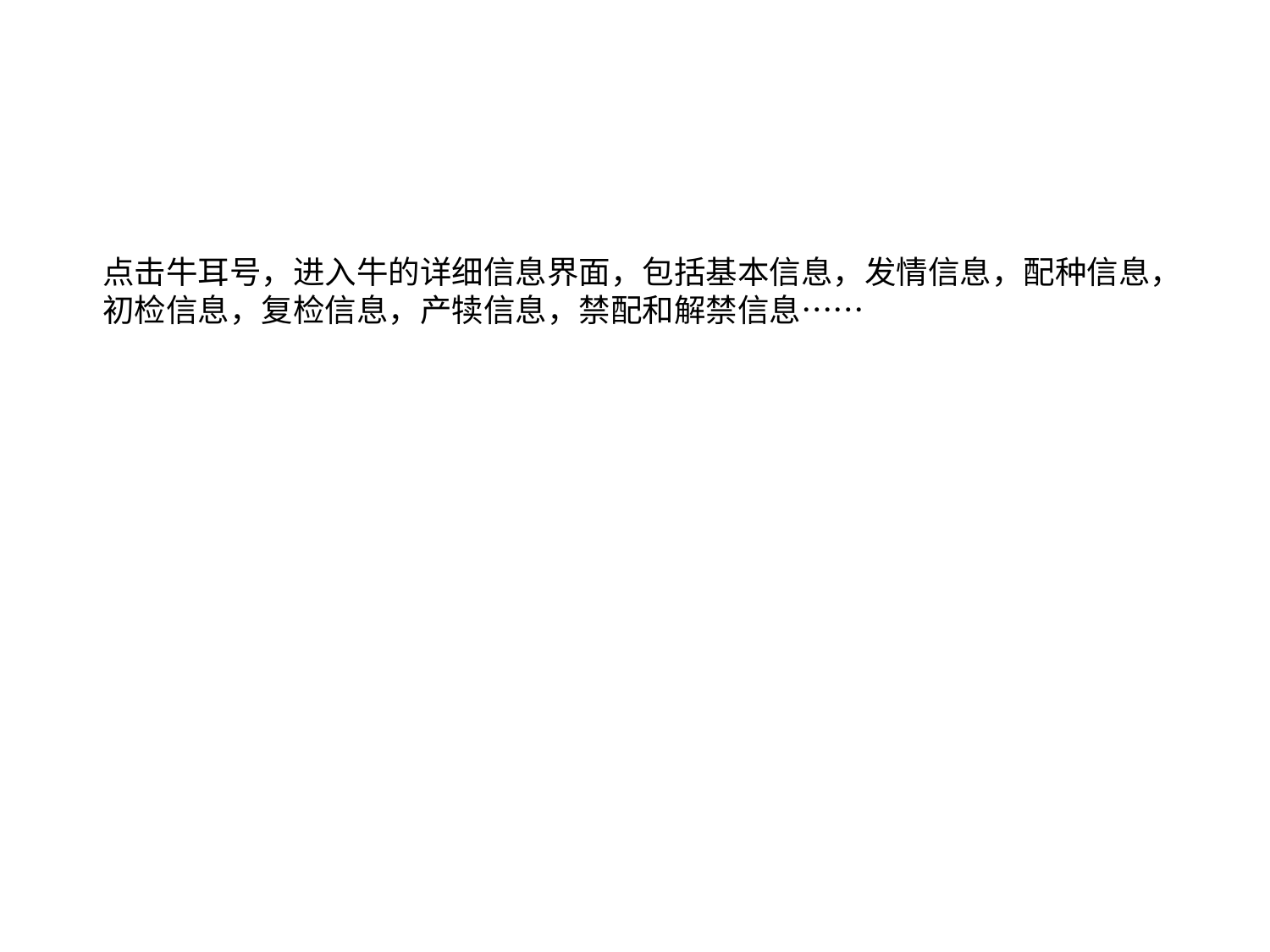

点击牛耳号，进入牛的详细信息界面，包括基本信息，发情信息，配种信息，
初检信息，复检信息，产犊信息，禁配和解禁信息……